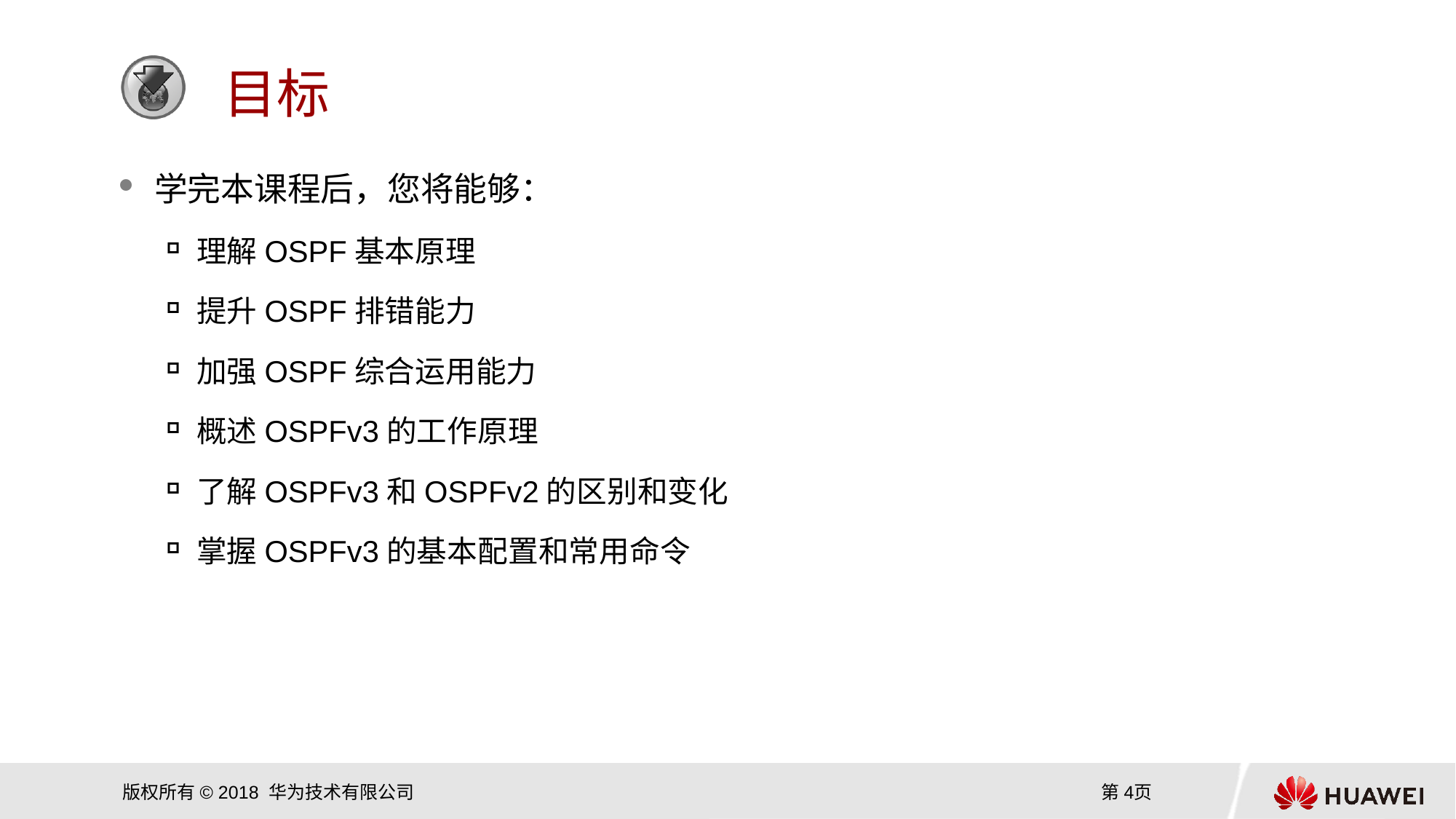

学完本课程后，您将能够：
理解OSPF基本原理
提升OSPF排错能力
加强OSPF综合运用能力
概述OSPFv3的工作原理
了解OSPFv3和OSPFv2的区别和变化
掌握OSPFv3的基本配置和常用命令